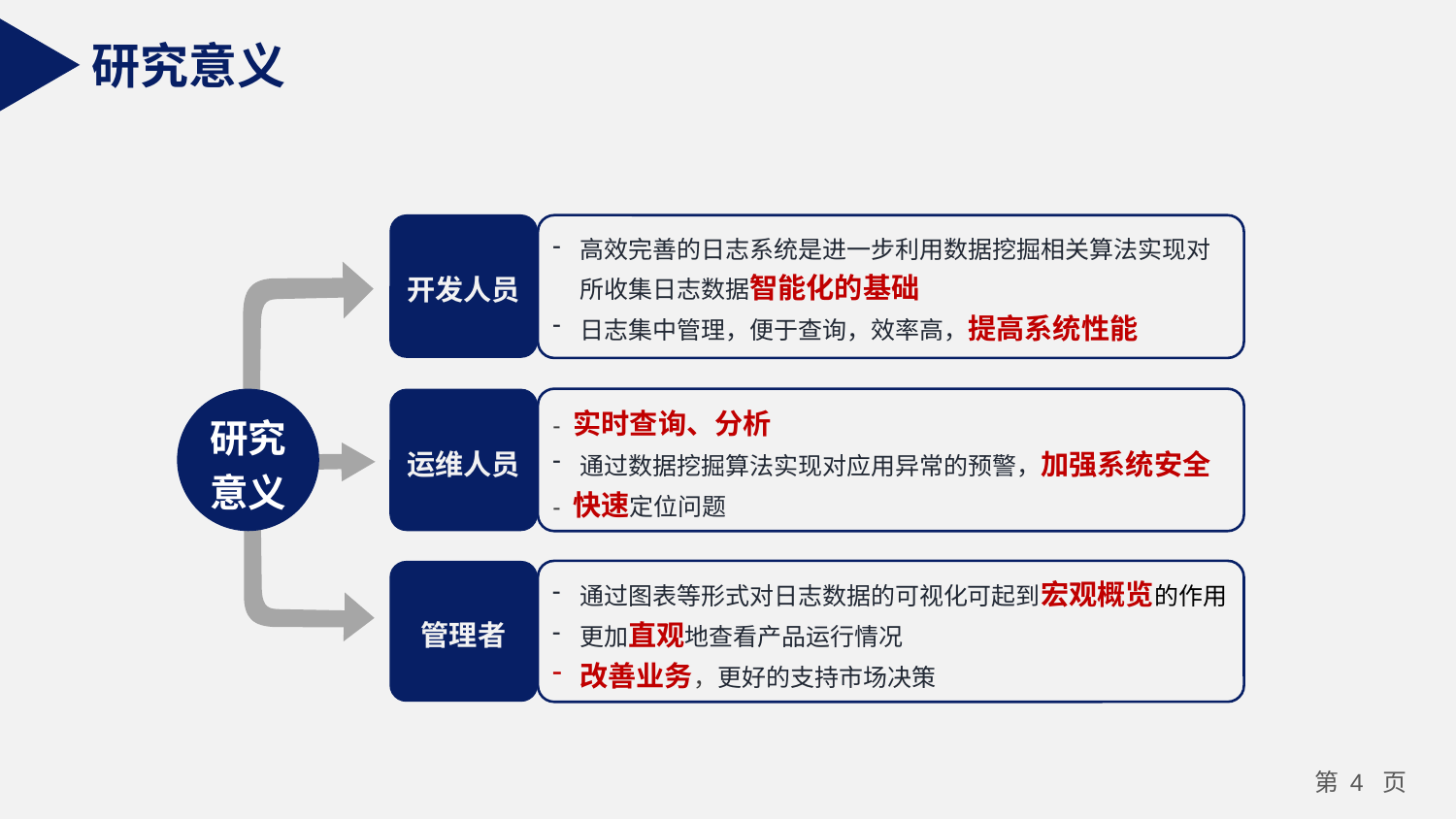

研究意义
开发人员
高效完善的日志系统是进一步利用数据挖掘相关算法实现对所收集日志数据智能化的基础
日志集中管理，便于查询，效率高，提高系统性能

研究意义
运维人员
- 实时查询、分析
通过数据挖掘算法实现对应用异常的预警，加强系统安全
- 快速定位问题

管理者
通过图表等形式对日志数据的可视化可起到宏观概览的作用
更加直观地查看产品运行情况
改善业务，更好的支持市场决策